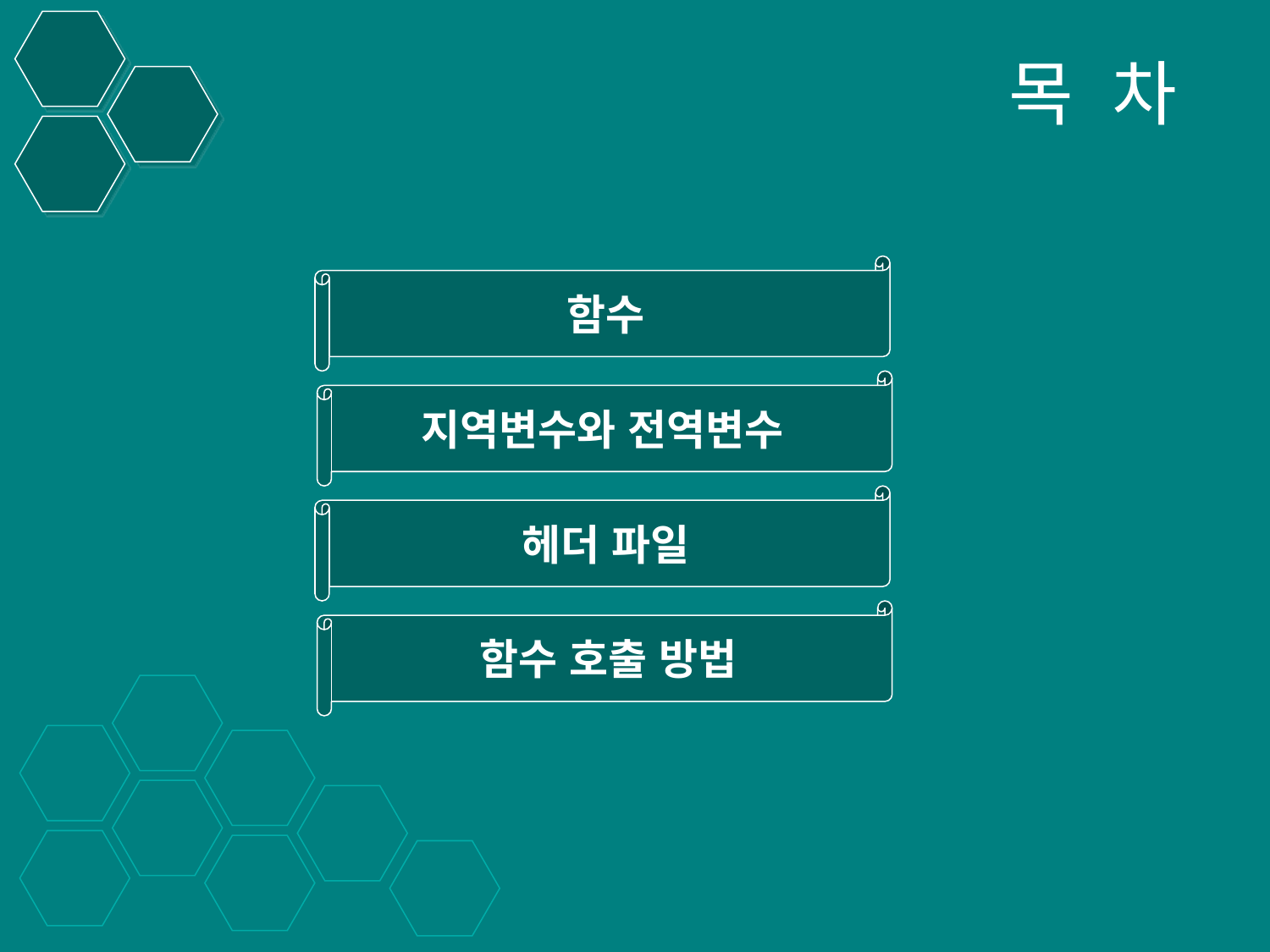

# 목  차
함수
지역변수와 전역변수
헤더 파일
함수 호출 방법